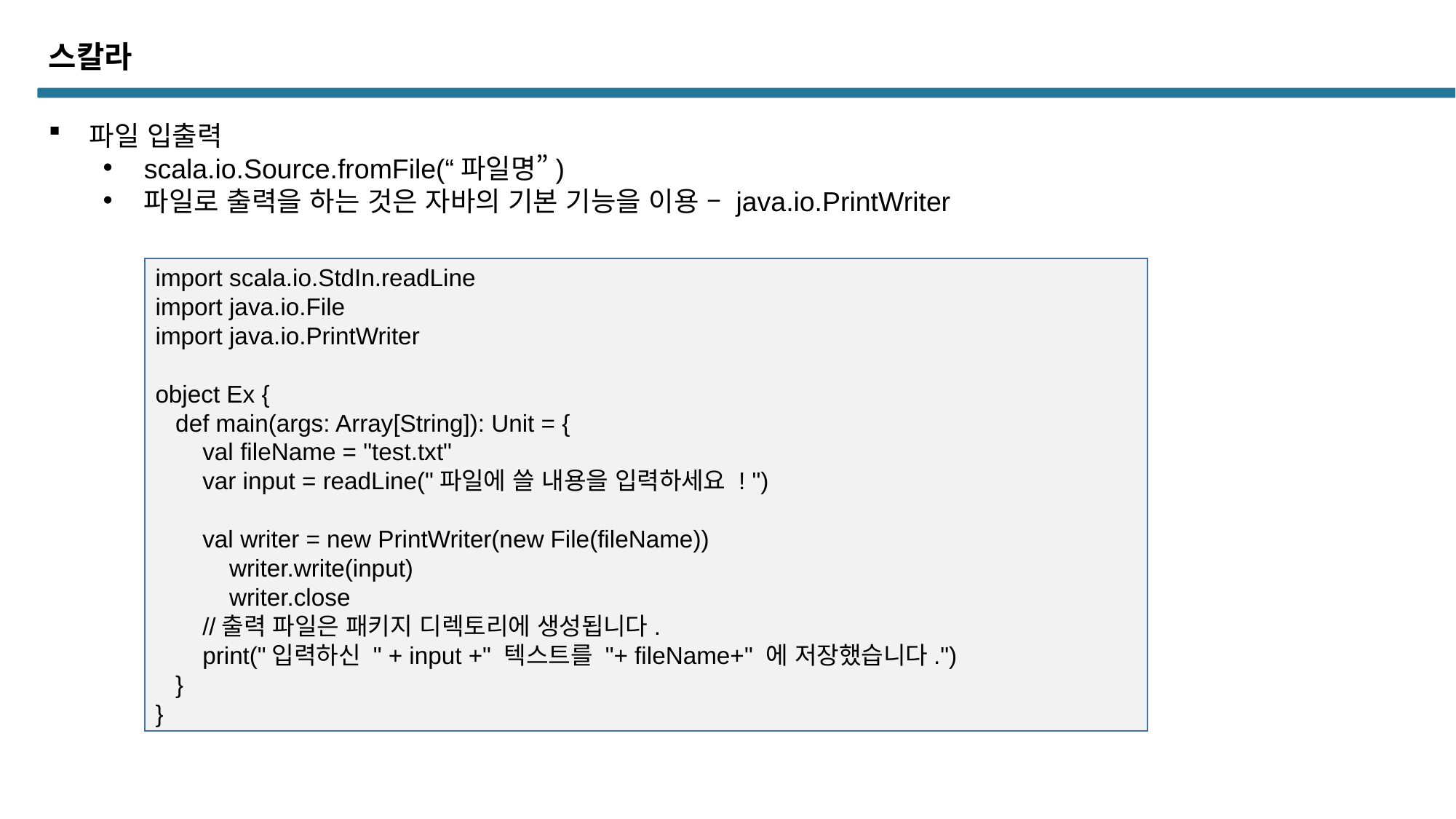

스칼라
파일 입출력
scala.io.Source.fromFile(“파일명”)
파일로 출력을 하는 것은 자바의 기본 기능을 이용 – java.io.PrintWriter
import scala.io.StdIn.readLine
import java.io.File
import java.io.PrintWriter

object Ex {
   def main(args: Array[String]): Unit = {
       val fileName = "test.txt"
       var input = readLine("파일에 쓸 내용을 입력하세요 ! ")

       val writer = new PrintWriter(new File(fileName))
           writer.write(input)
           writer.close
       //출력 파일은 패키지 디렉토리에 생성됩니다.
       print("입력하신 " + input +" 텍스트를 "+ fileName+" 에 저장했습니다.")
   }
}